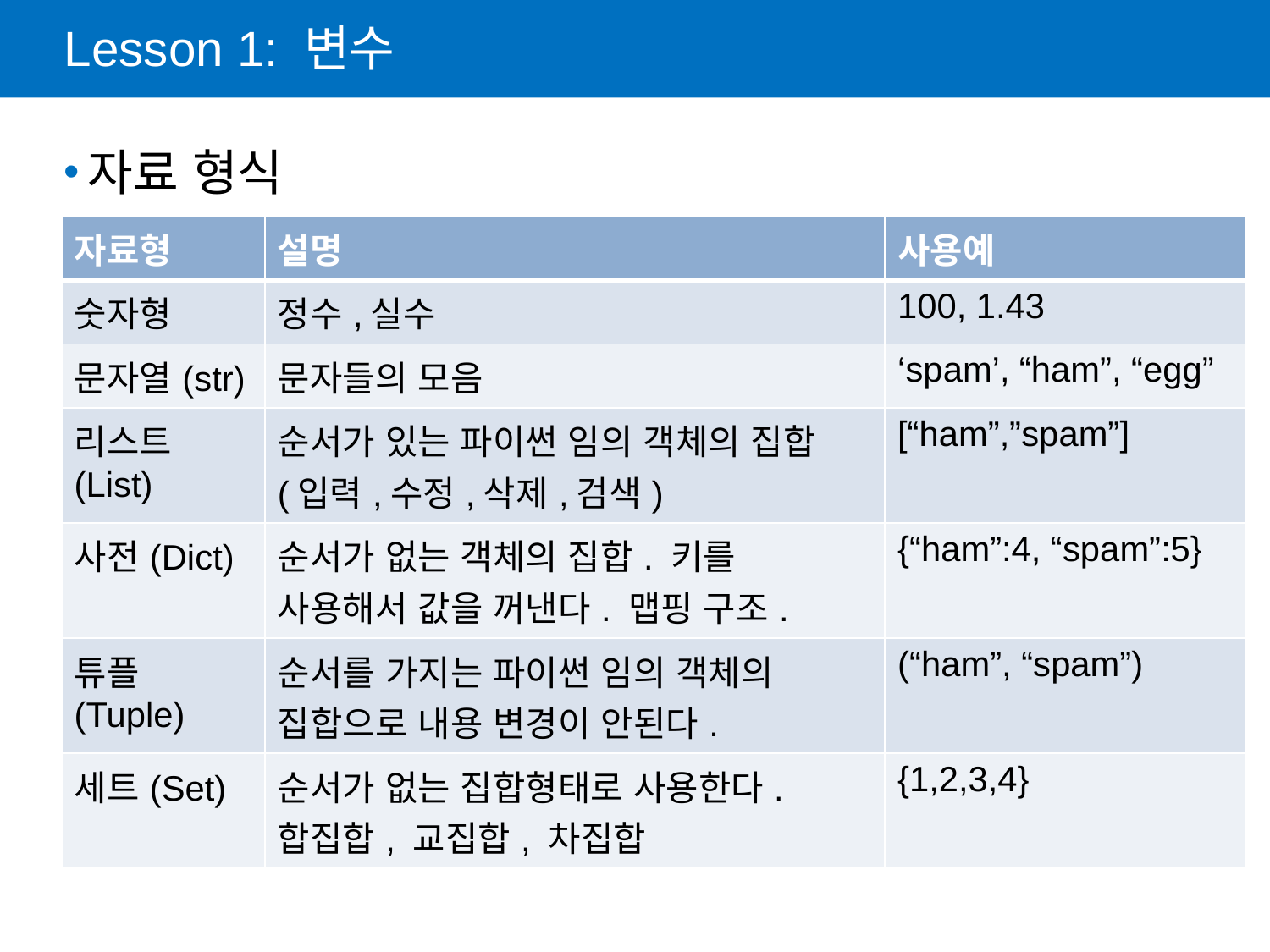

# Lesson 1: 변수
자료 형식

| 자료형 | 설명 | 사용예 |
| --- | --- | --- |
| 숫자형 | 정수,실수 | 100, 1.43 |
| 문자열(str) | 문자들의 모음 | ‘spam’, “ham”, “egg” |
| 리스트(List) | 순서가 있는 파이썬 임의 객체의 집합(입력,수정,삭제,검색) | [“ham”,”spam”] |
| 사전(Dict) | 순서가 없는 객체의 집합. 키를 사용해서 값을 꺼낸다. 맵핑 구조. | {“ham”:4, “spam”:5} |
| 튜플(Tuple) | 순서를 가지는 파이썬 임의 객체의 집합으로 내용 변경이 안된다. | (“ham”, “spam”) |
| 세트(Set) | 순서가 없는 집합형태로 사용한다. 합집합, 교집합, 차집합 | {1,2,3,4} |